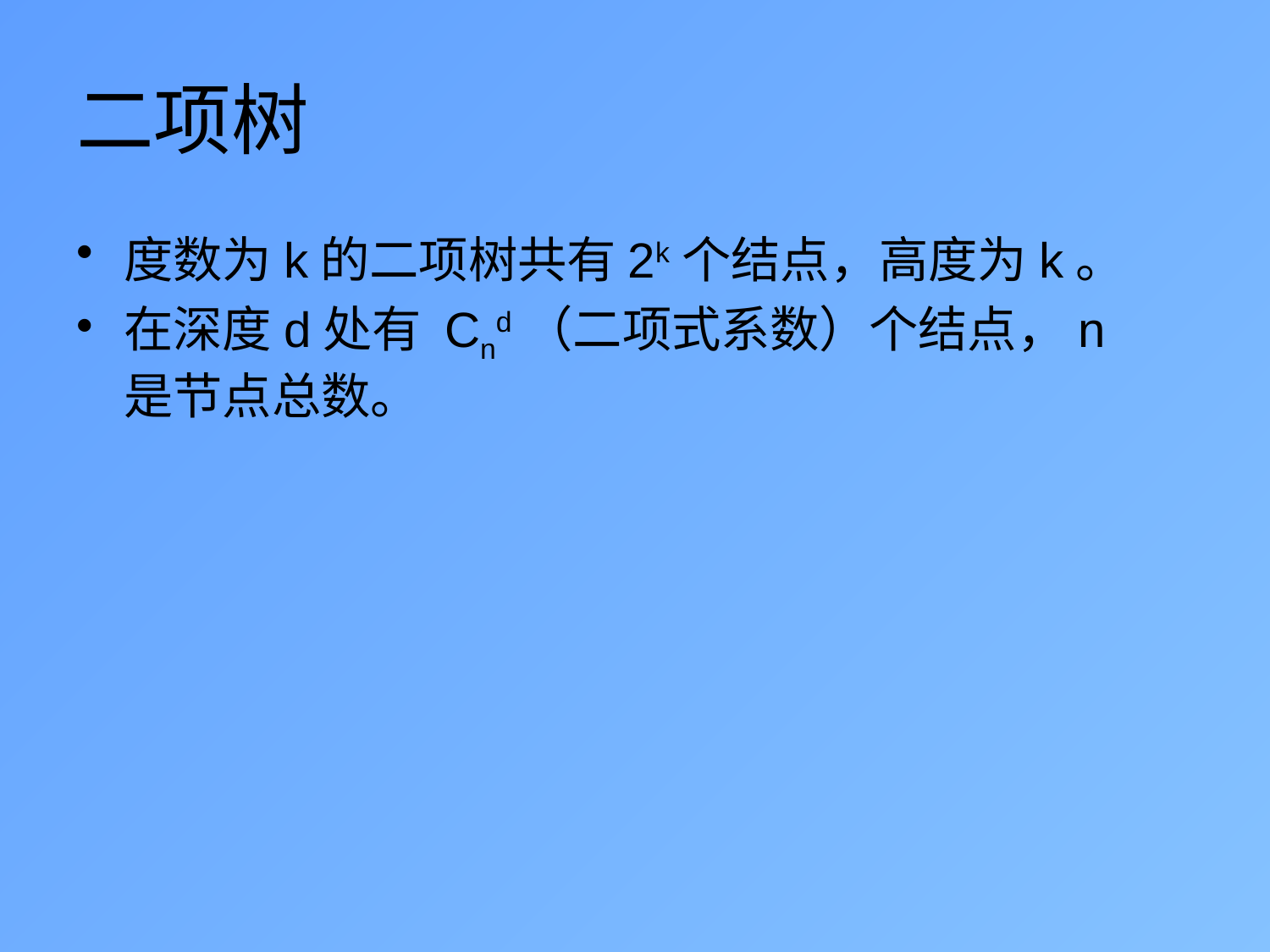

# 二项树
度数为k的二项树共有2k个结点，高度为k。
在深度d处有 Cnd（二项式系数）个结点，n是节点总数。